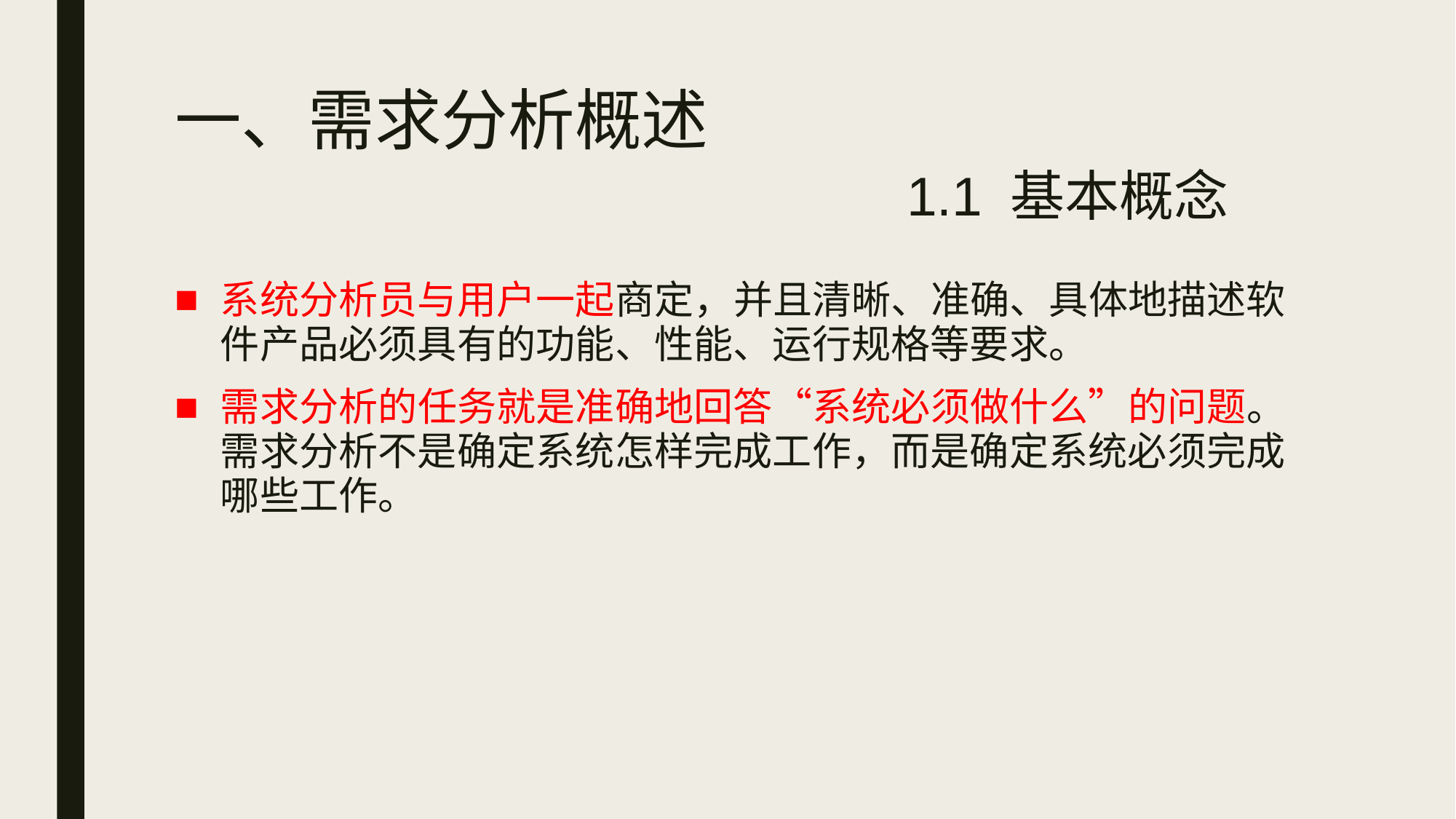

# 一、需求分析概述 1.1 基本概念
系统分析员与用户一起商定，并且清晰、准确、具体地描述软件产品必须具有的功能、性能、运行规格等要求。
需求分析的任务就是准确地回答“系统必须做什么”的问题。需求分析不是确定系统怎样完成工作，而是确定系统必须完成哪些工作。